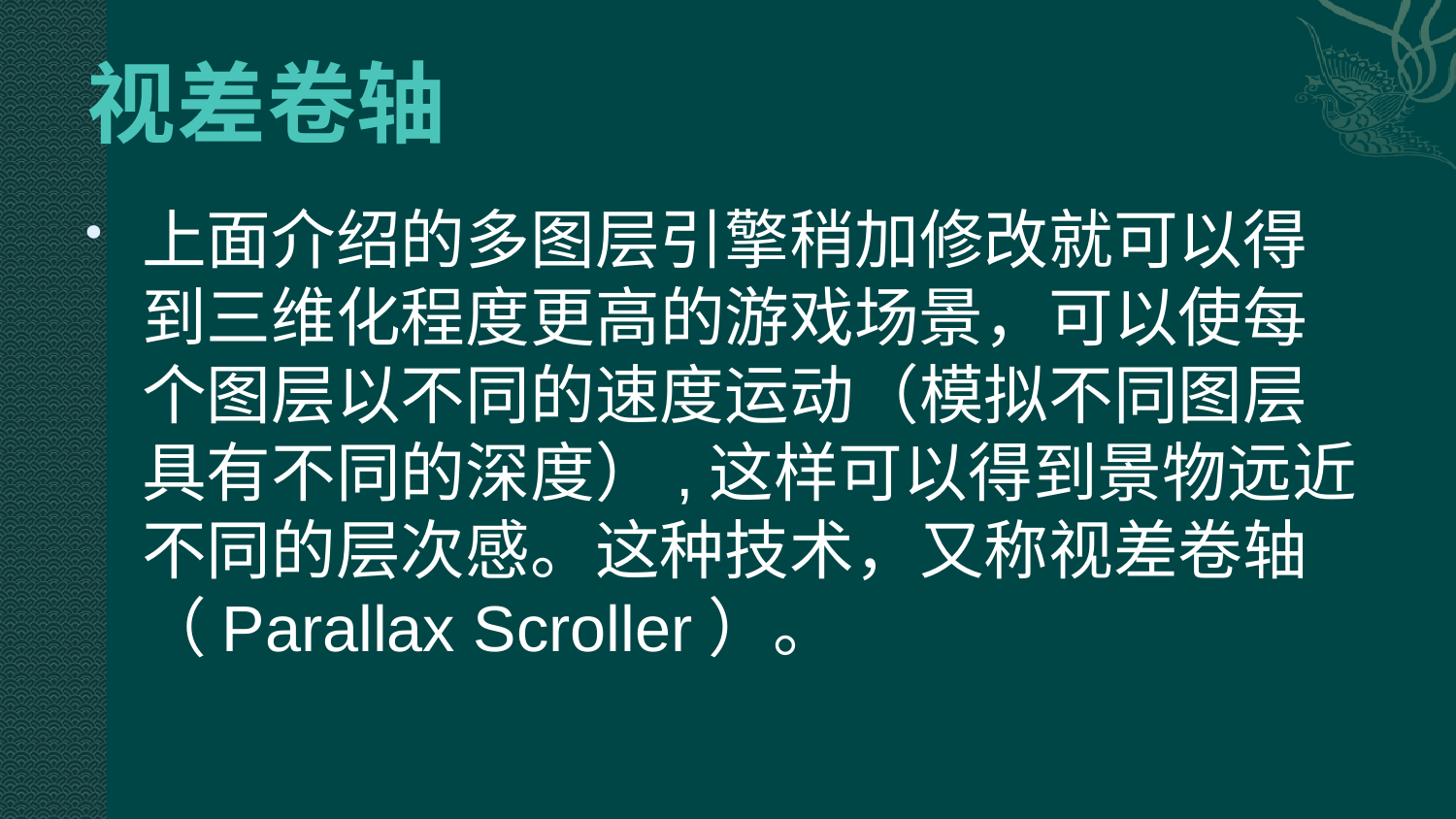

# 视差卷轴
上面介绍的多图层引擎稍加修改就可以得到三维化程度更高的游戏场景，可以使每个图层以不同的速度运动（模拟不同图层具有不同的深度）,这样可以得到景物远近不同的层次感。这种技术，又称视差卷轴（Parallax Scroller）。